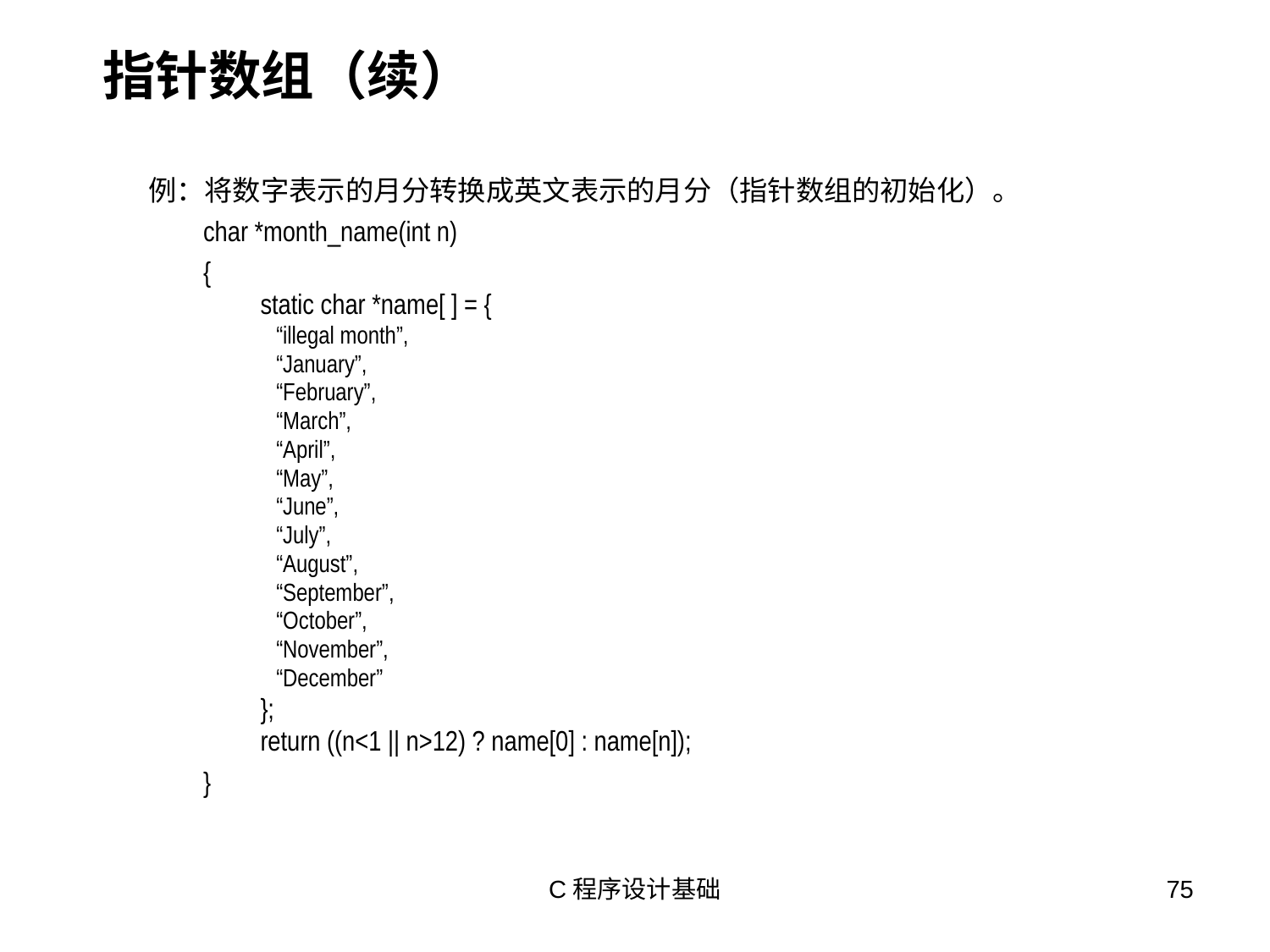

# 指针数组（续）
例：将数字表示的月分转换成英文表示的月分（指针数组的初始化）。
char *month_name(int n)
{
static char *name[ ] = {
“illegal month”,
“January”,
“February”,
“March”,
“April”,
“May”,
“June”,
“July”,
“August”,
“September”,
“October”,
“November”,
“December”
};
return ((n<1 || n>12) ? name[0] : name[n]);
}
C程序设计基础
75